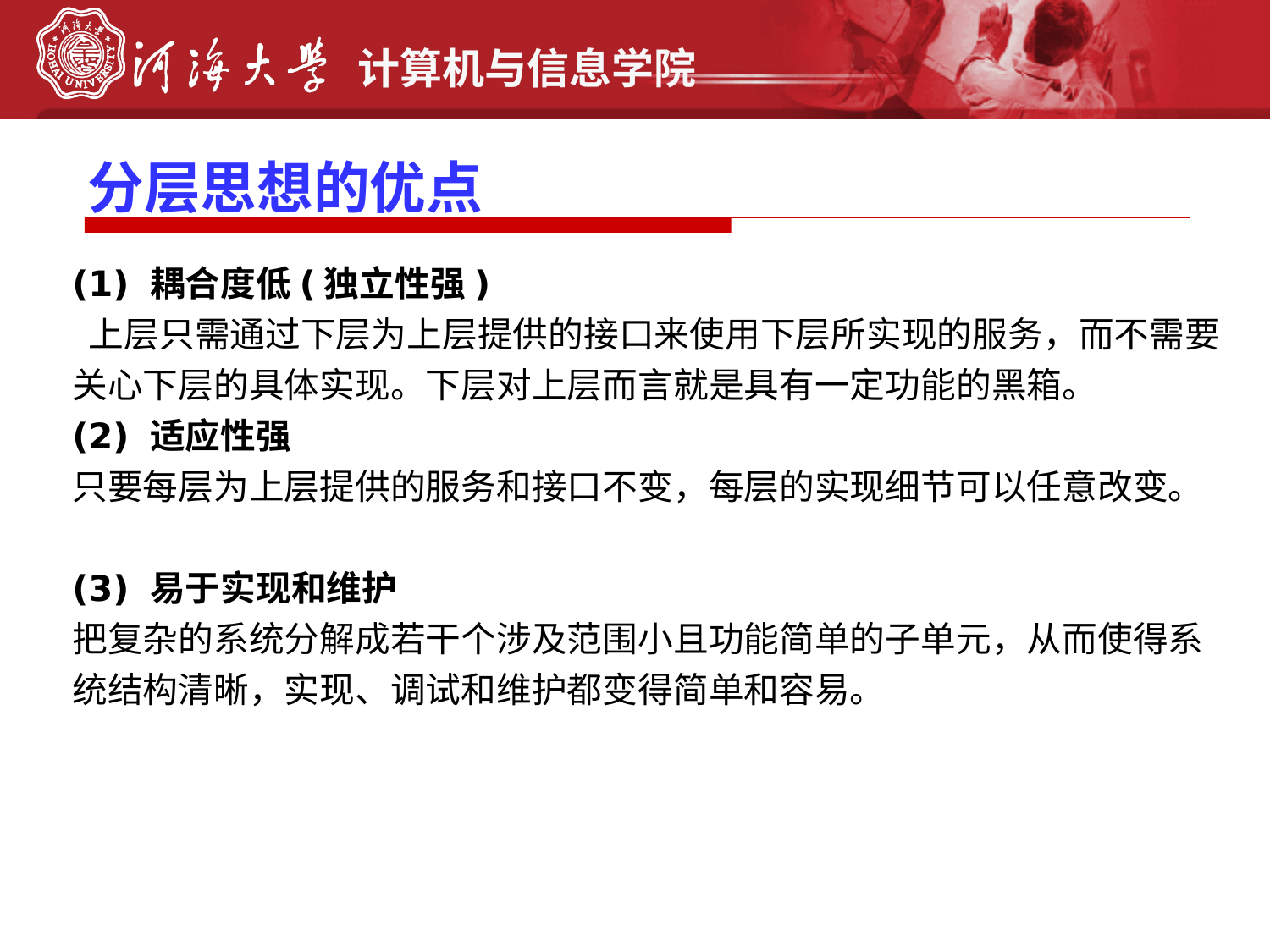

分层思想的优点
(1) 耦合度低(独立性强)
 上层只需通过下层为上层提供的接口来使用下层所实现的服务，而不需要关心下层的具体实现。下层对上层而言就是具有一定功能的黑箱。
(2) 适应性强
只要每层为上层提供的服务和接口不变，每层的实现细节可以任意改变。
(3) 易于实现和维护
把复杂的系统分解成若干个涉及范围小且功能简单的子单元，从而使得系统结构清晰，实现、调试和维护都变得简单和容易。